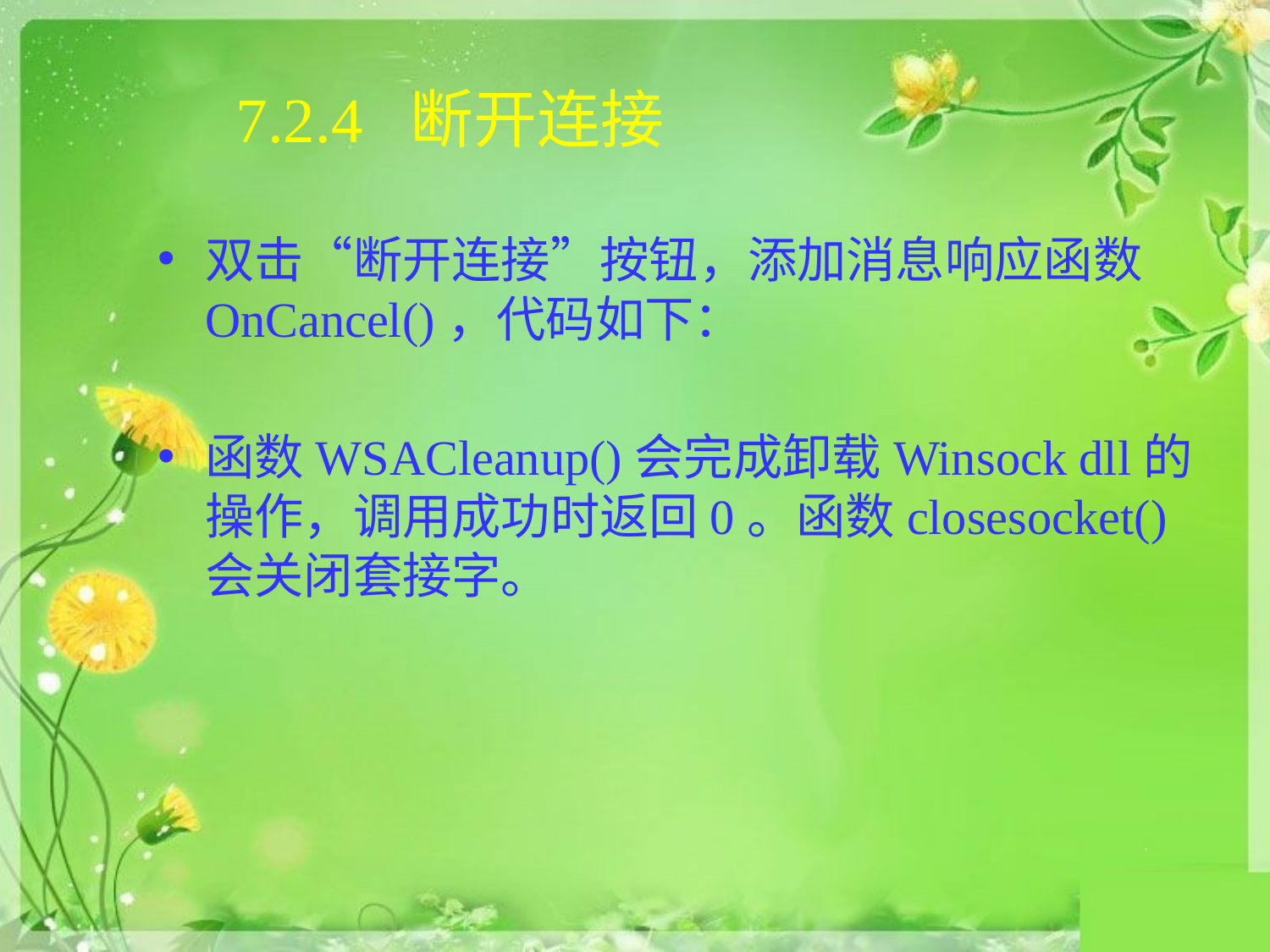

# 7.2.4  断开连接
双击“断开连接”按钮，添加消息响应函数OnCancel()，代码如下：

函数WSACleanup()会完成卸载Winsock dll的操作，调用成功时返回0。函数closesocket()会关闭套接字。